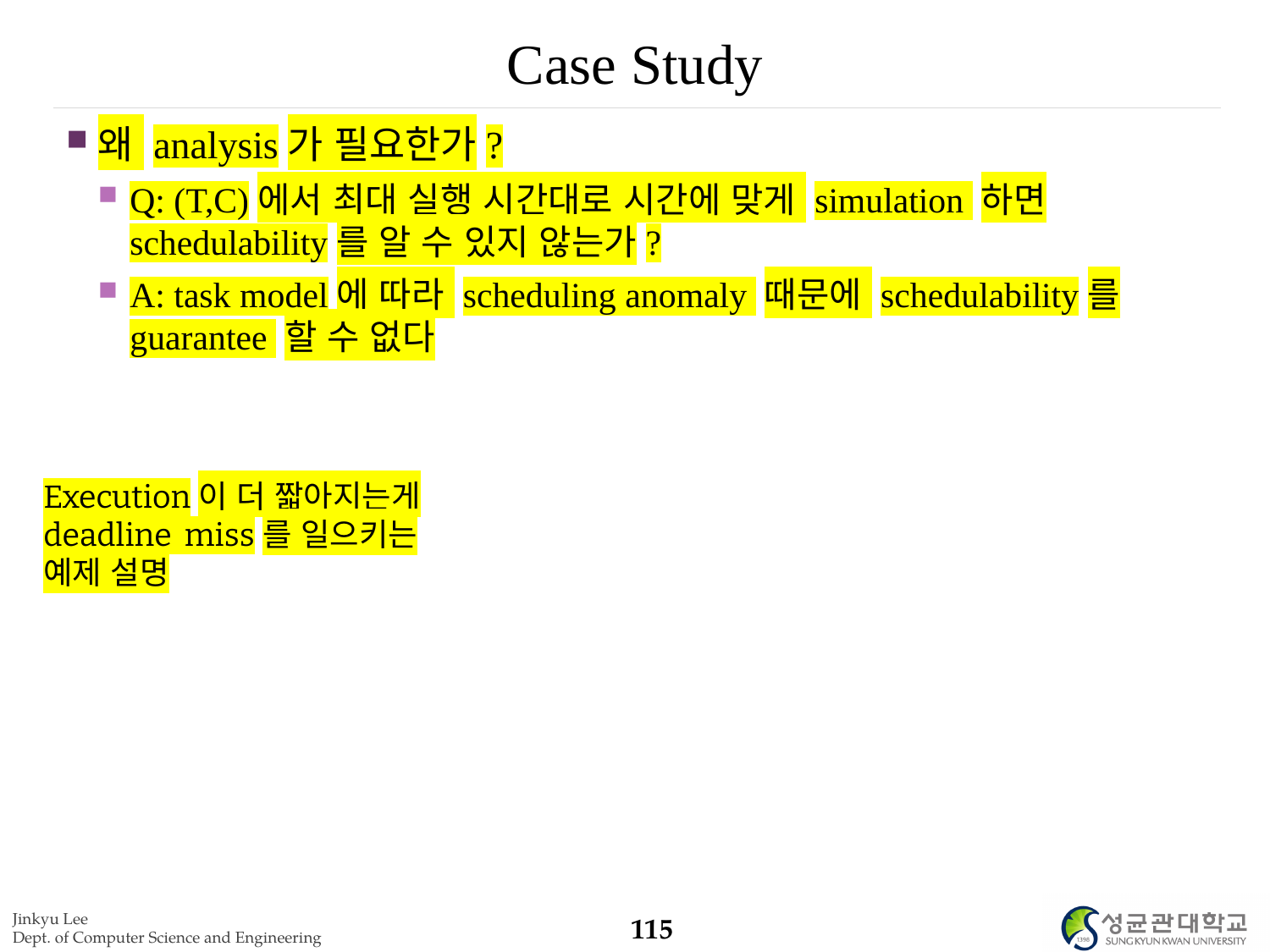

# Case Study
왜 analysis가 필요한가?
Q: (T,C)에서 최대 실행 시간대로 시간에 맞게 simulation 하면 schedulability를 알 수 있지 않는가?
A: task model에 따라 scheduling anomaly 때문에 schedulability를 guarantee 할 수 없다
Execution이 더 짧아지는게 deadline  miss를 일으키는 예제 설명